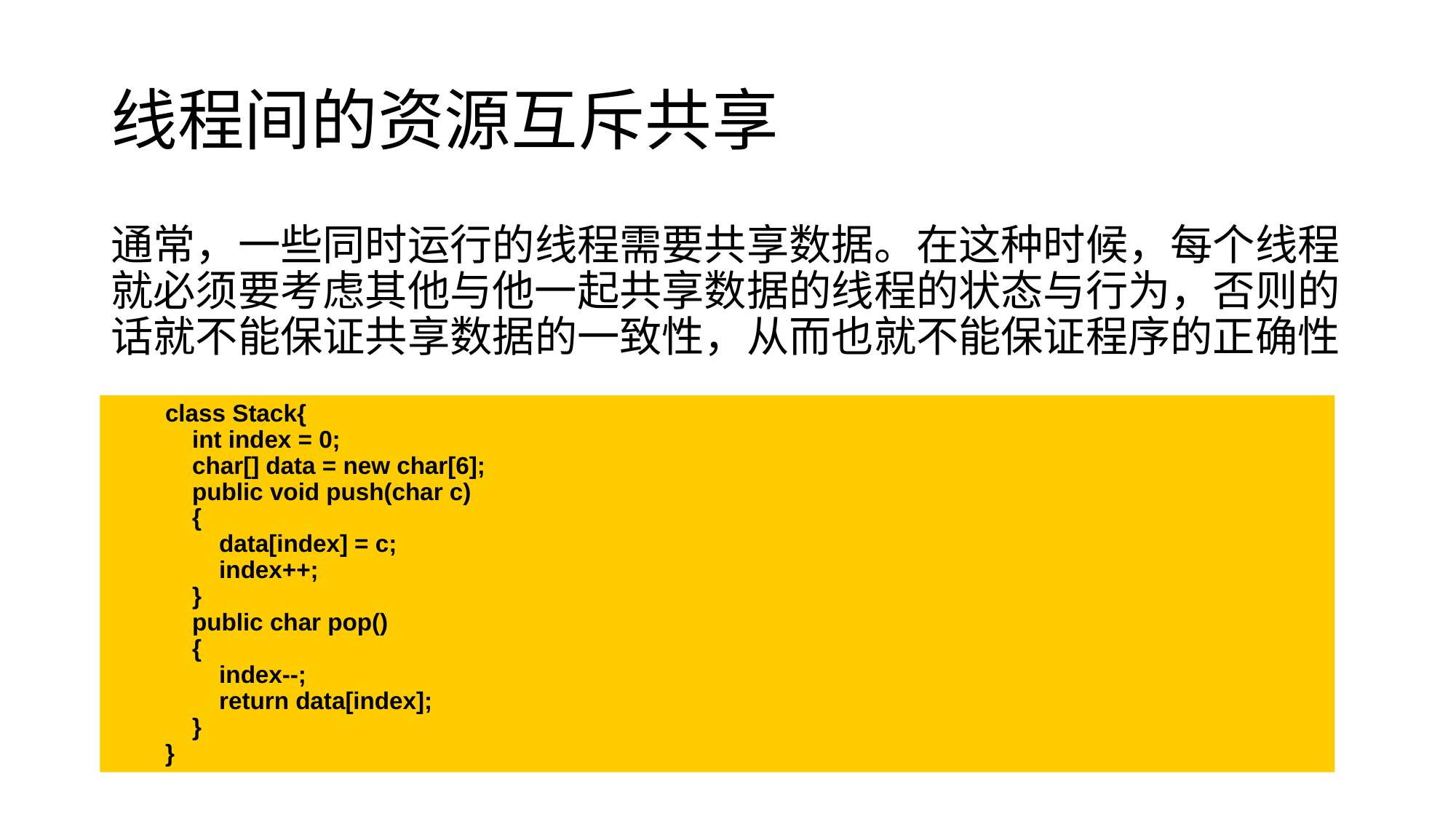

# 线程间的资源互斥共享
通常，一些同时运行的线程需要共享数据。在这种时候，每个线程就必须要考虑其他与他一起共享数据的线程的状态与行为，否则的话就不能保证共享数据的一致性，从而也就不能保证程序的正确性
class Stack{
    int index = 0;
    char[] data = new char[6];
    public void push(char c)
    {
        data[index] = c;
        index++;
    }
    public char pop()
    {
        index--;
        return data[index];
    }
}